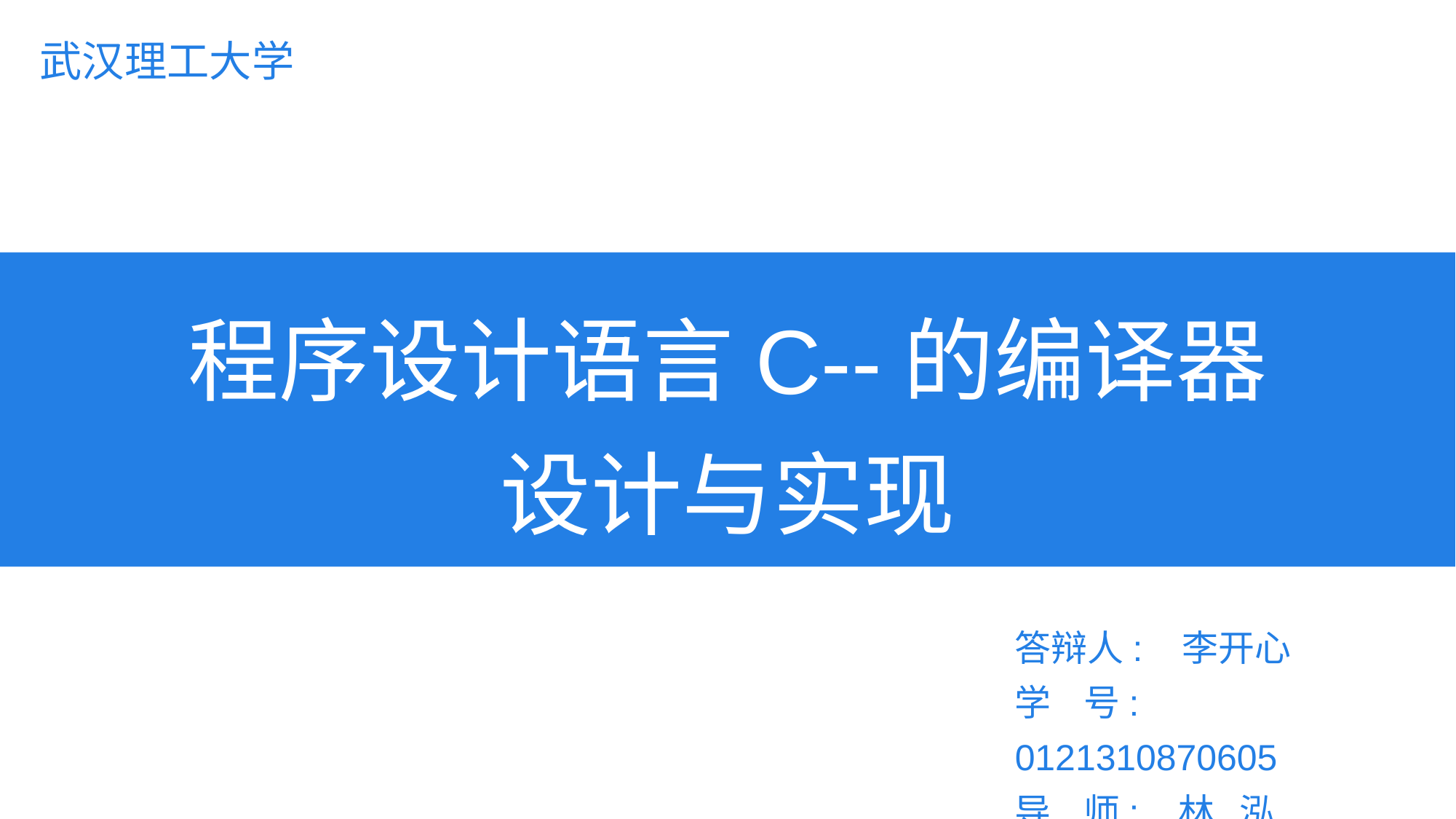

武汉理工大学

程序设计语言C--的编译器
设计与实现
答辩人:   李开心
学    号:   0121310870605
导    师:   林   泓